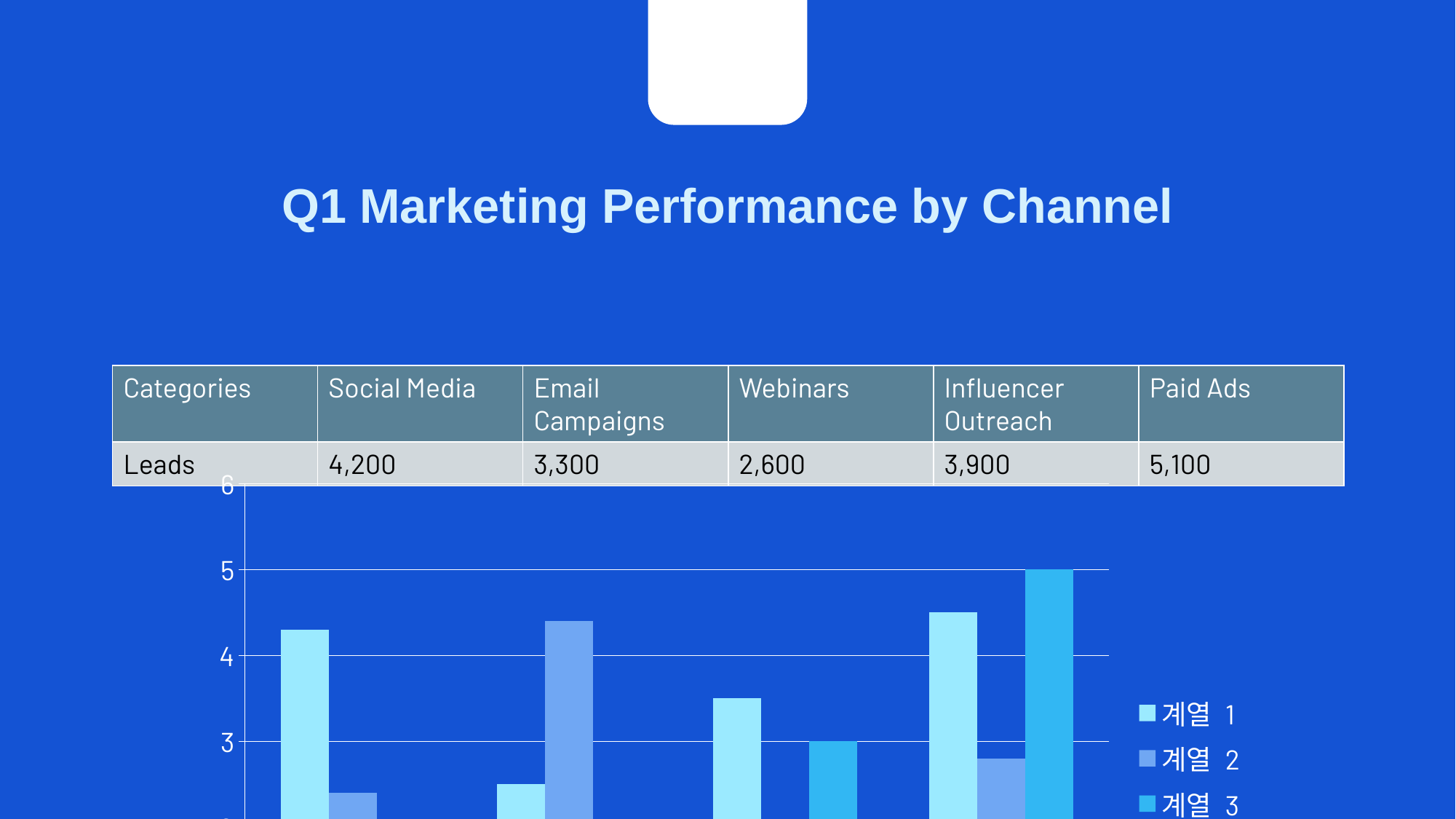

Q1 Marketing Performance by Channel
| Categories | Social Media | Email Campaigns | Webinars | Influencer Outreach | Paid Ads |
| --- | --- | --- | --- | --- | --- |
| Leads | 4,200 | 3,300 | 2,600 | 3,900 | 5,100 |

### Chart

| Category | 계열 1 | 계열 2 | 계열 3 |
|---|---|---|---|
| 항목 1 | 4.3 | 2.4 | 2.0 |
| 항목 2 | 2.5 | 4.4 | 2.0 |
| 항목 3 | 3.5 | 1.8 | 3.0 |
| 항목 4 | 4.5 | 2.8 | 5.0 |